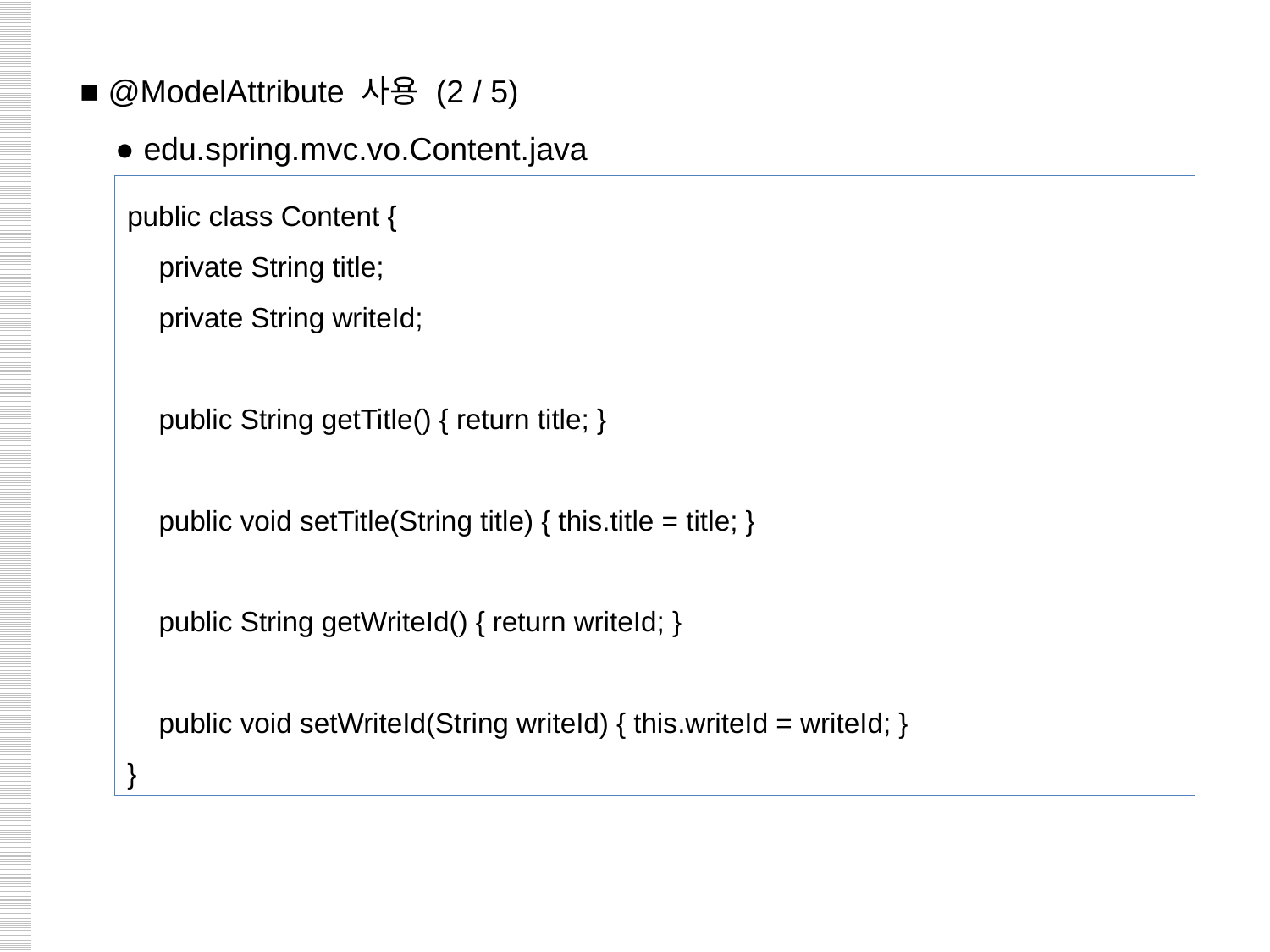

■ @ModelAttribute 사용 (2 / 5)
    ● edu.spring.mvc.vo.Content.java
public class Content {
    private String title;
    private String writeId;

    public String getTitle() { return title; }

    public void setTitle(String title) { this.title = title; }

    public String getWriteId() { return writeId; }

    public void setWriteId(String writeId) { this.writeId = writeId; }
}